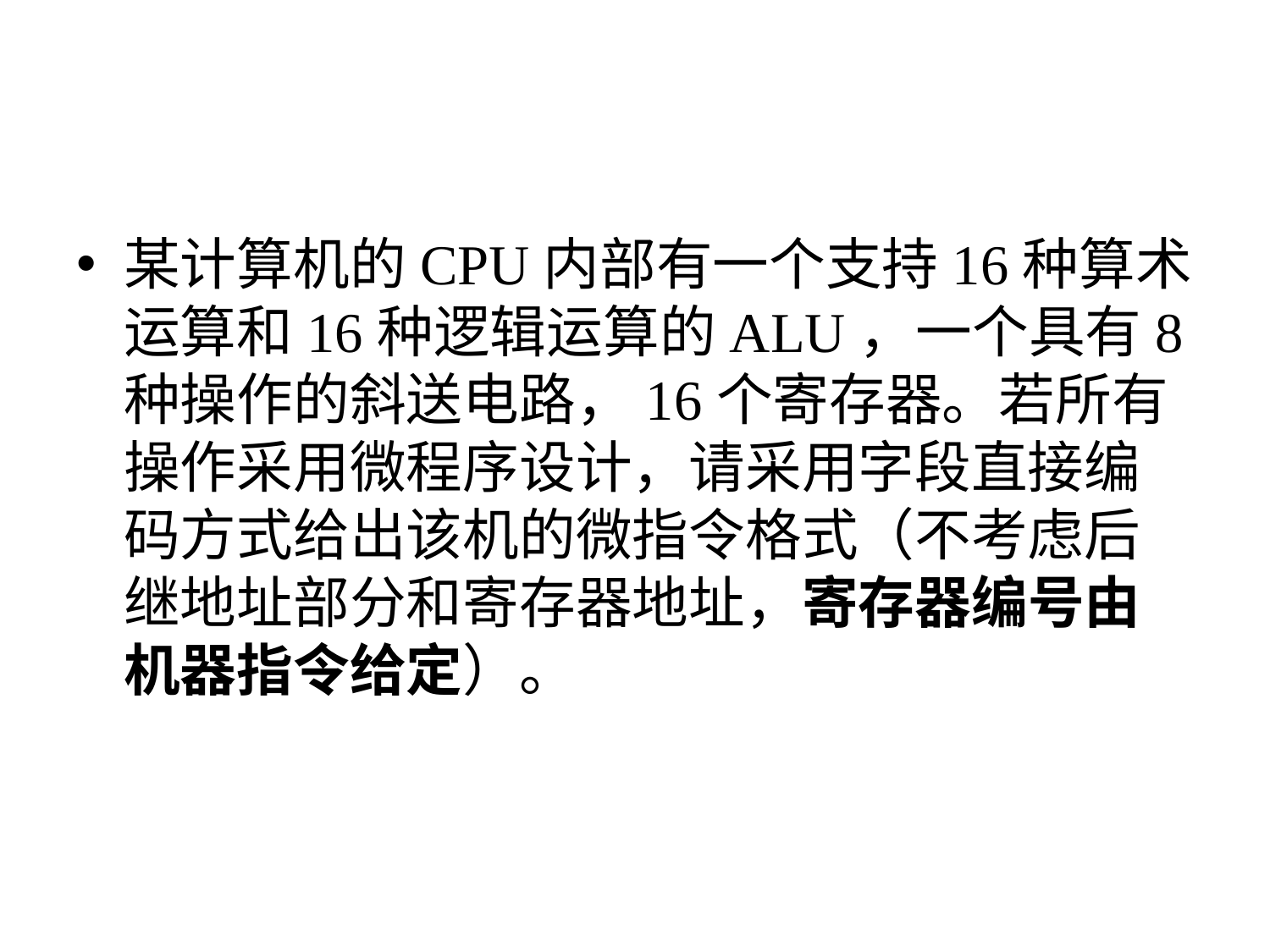

#
某计算机的CPU内部有一个支持16种算术运算和16种逻辑运算的ALU，一个具有8种操作的斜送电路，16个寄存器。若所有操作采用微程序设计，请采用字段直接编码方式给出该机的微指令格式（不考虑后继地址部分和寄存器地址，寄存器编号由机器指令给定）。